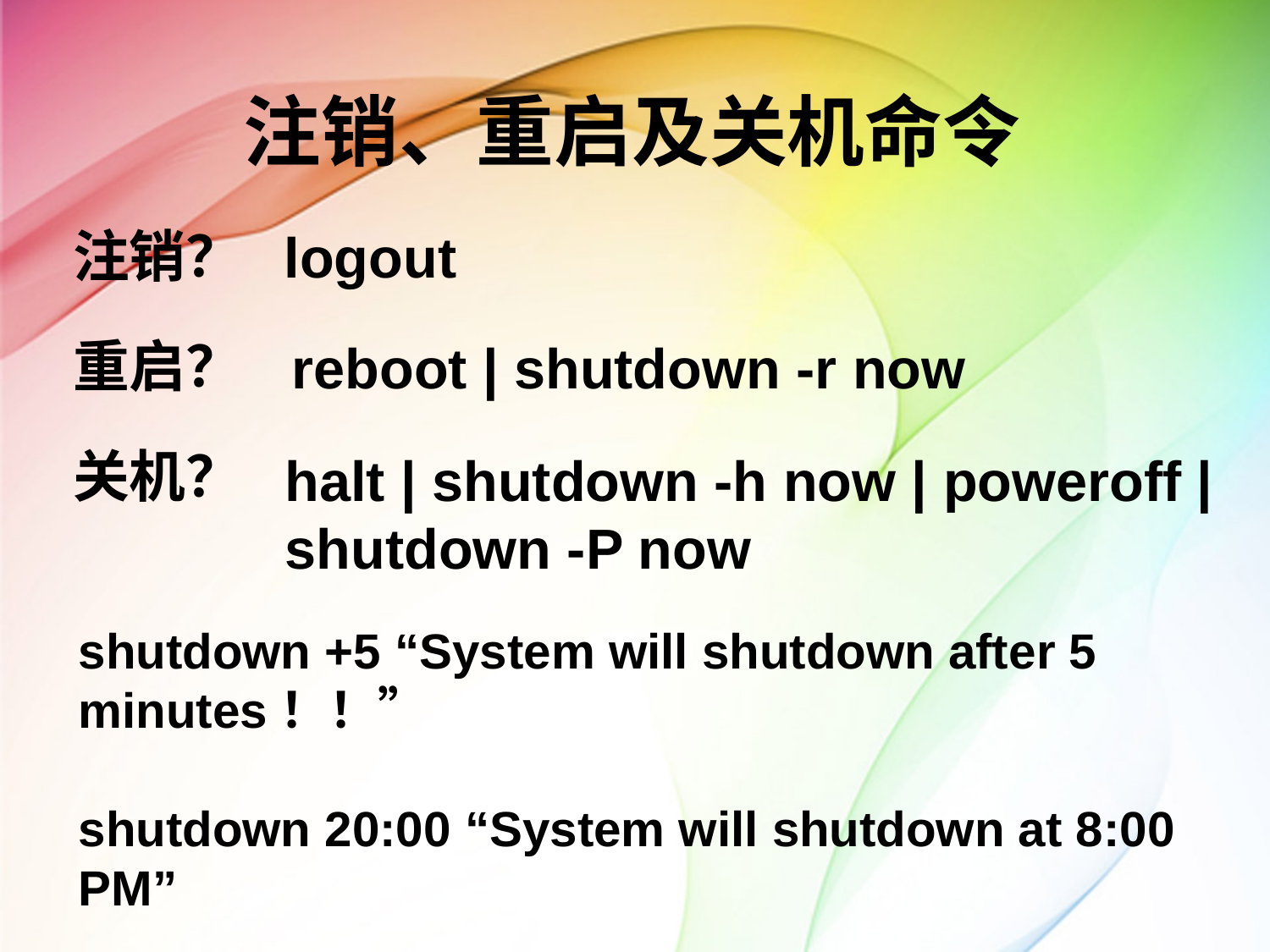

注销、重启及关机命令
注销？
logout
重启？
reboot | shutdown -r now
关机？
halt | shutdown -h now | poweroff | shutdown -P now
shutdown +5 “System will shutdown after 5 minutes！！”

shutdown 20:00 “System will shutdown at 8:00 PM”